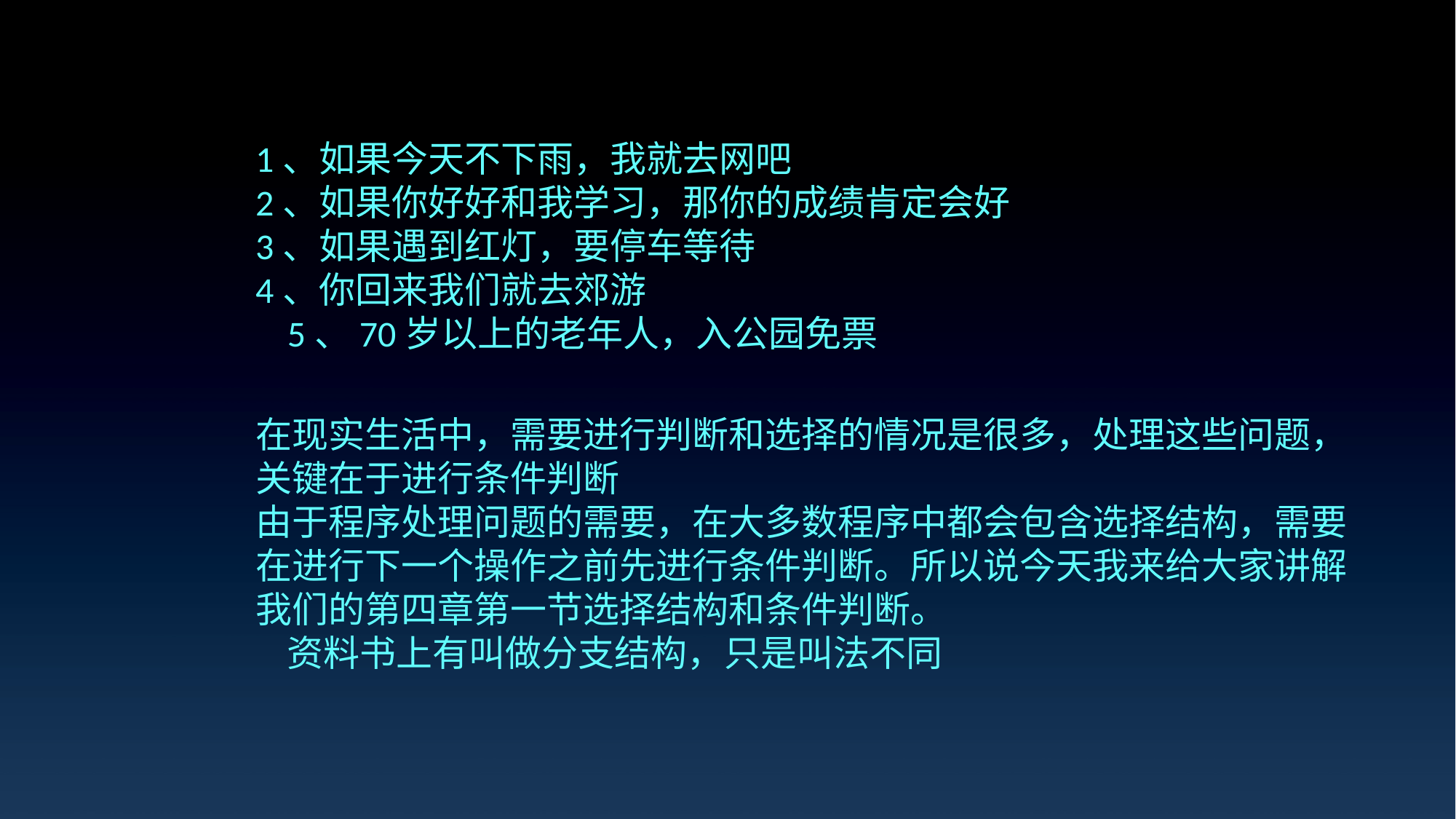

1、如果今天不下雨，我就去网吧
2、如果你好好和我学习，那你的成绩肯定会好
3、如果遇到红灯，要停车等待
4、你回来我们就去郊游
5、70岁以上的老年人，入公园免票

e7d195523061f1c0205959036996ad55c215b892a7aac5c0B9ADEF7896FB48F2EF97163A2DE1401E1875DEDC438B7864AD24CA23553DBBBD975DAF4CAD4A2592689FFB6CEE59FFA55B2702D0E5EE29CD908F8B157BF8F8399D08F01223CB0B1EBC5650C3AFE340F4E4722CA93B5E940EF49FBB9E99B7DC58FDDEFD6852FB47095B54E1558E4D4F7E
在现实生活中，需要进行判断和选择的情况是很多，处理这些问题，关键在于进行条件判断
由于程序处理问题的需要，在大多数程序中都会包含选择结构，需要在进行下一个操作之前先进行条件判断。所以说今天我来给大家讲解我们的第四章第一节选择结构和条件判断。
资料书上有叫做分支结构，只是叫法不同